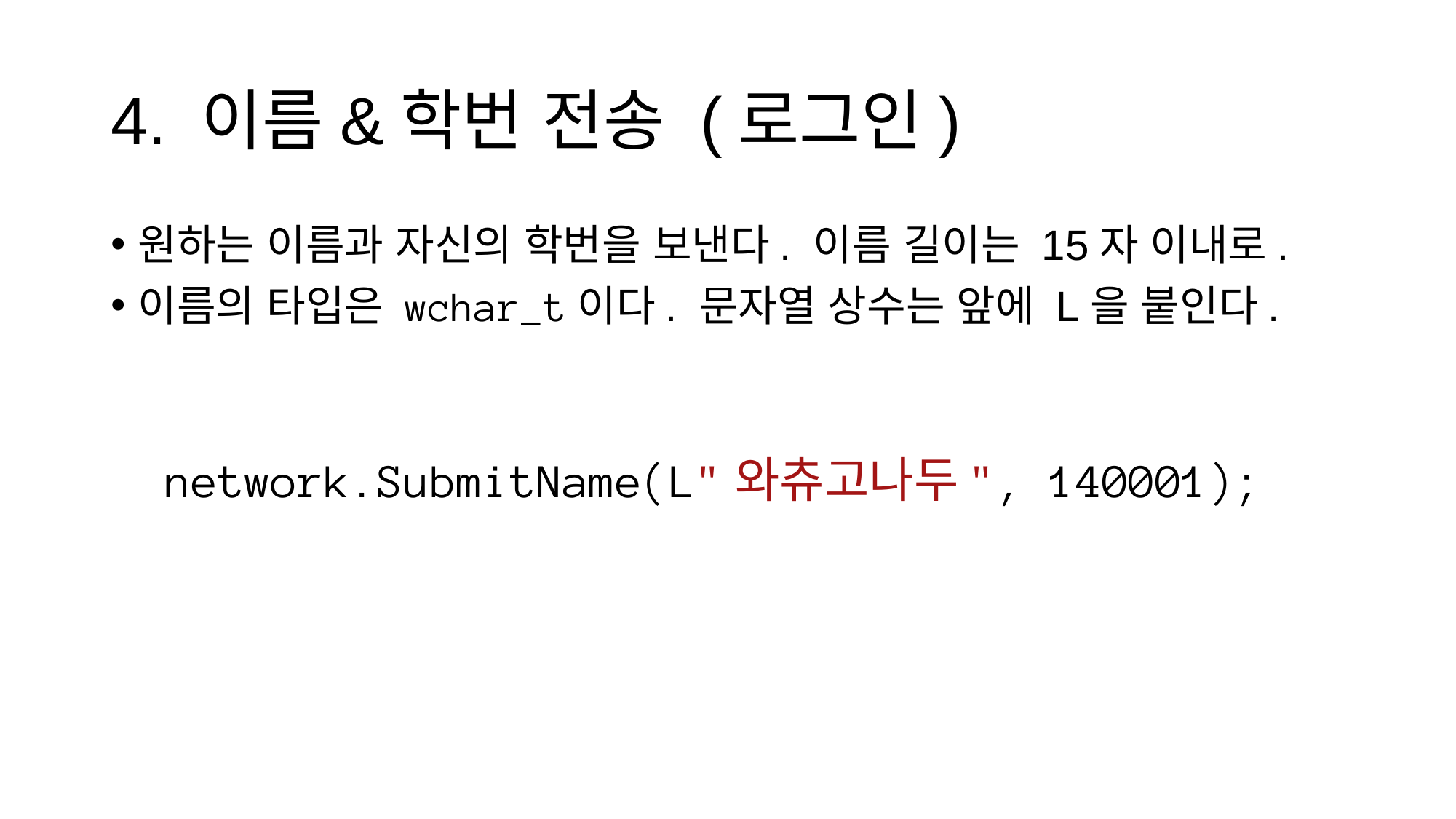

# 4. 이름&학번 전송 (로그인)
원하는 이름과 자신의 학번을 보낸다. 이름 길이는 15자 이내로.
이름의 타입은 wchar_t이다. 문자열 상수는 앞에 L을 붙인다.
network.SubmitName(L"와츄고나두", 140001);